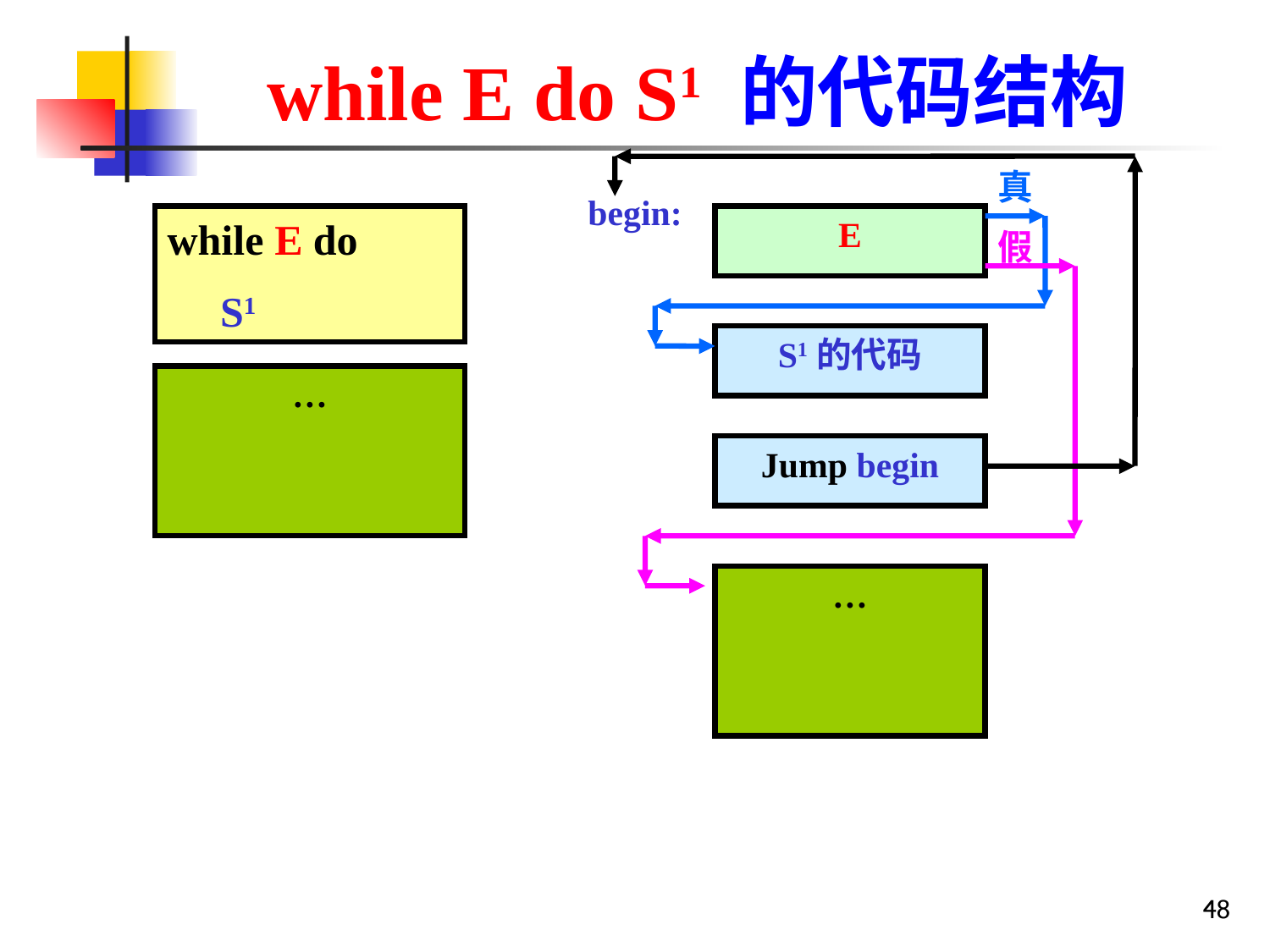

while E do S1 的代码结构
真

begin:
while E do
     S1
E

假

S1的代码

…
Jump begin

…

48